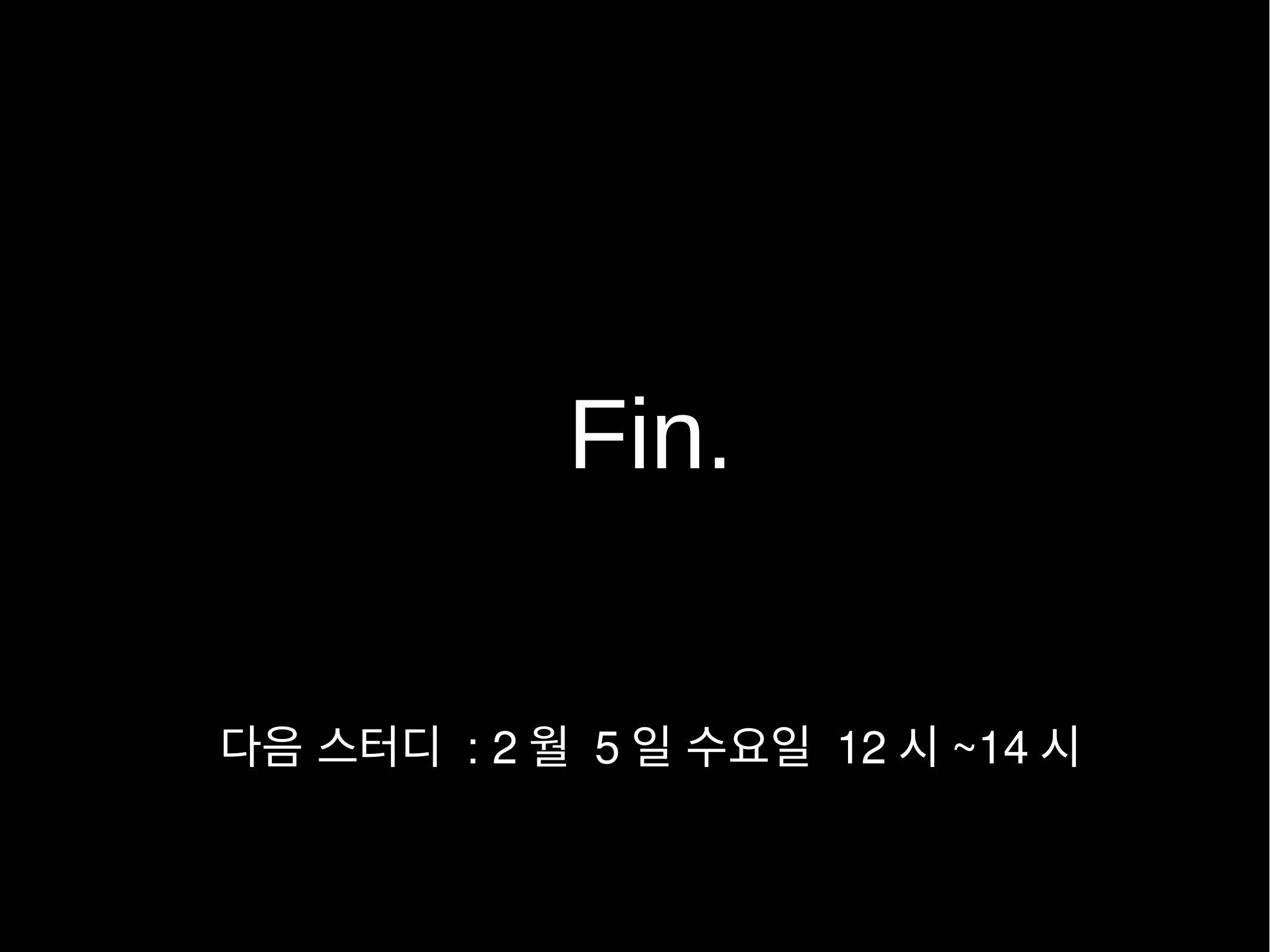

# Fin.
다음 스터디 : 2월 5일 수요일 12시~14시